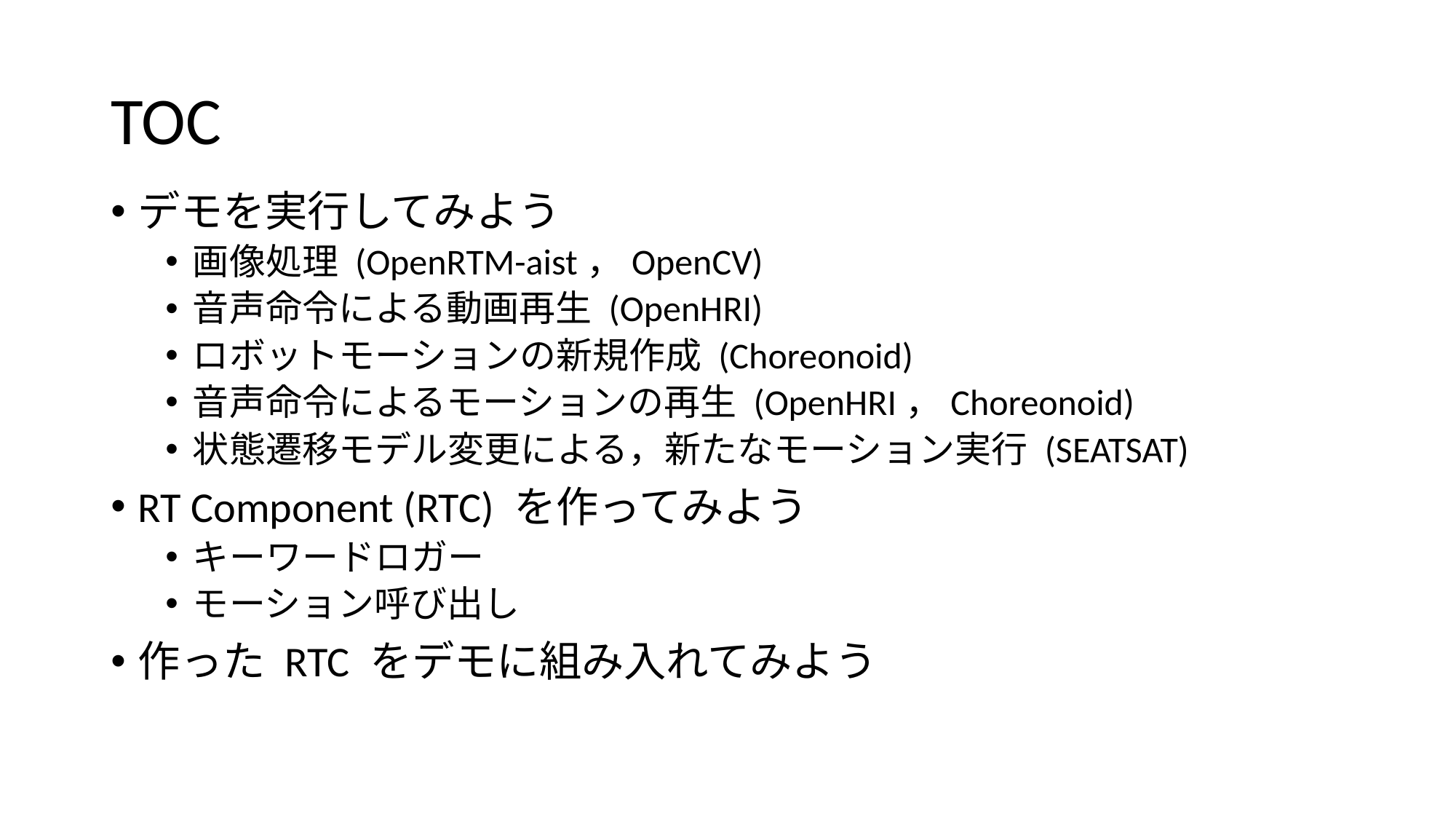

# TOC
デモを実行してみよう
画像処理 (OpenRTM-aist，OpenCV)
音声命令による動画再生 (OpenHRI)
ロボットモーションの新規作成 (Choreonoid)
音声命令によるモーションの再生 (OpenHRI，Choreonoid)
状態遷移モデル変更による，新たなモーション実行 (SEATSAT)
RT Component (RTC) を作ってみよう
キーワードロガー
モーション呼び出し
作った RTC をデモに組み入れてみよう